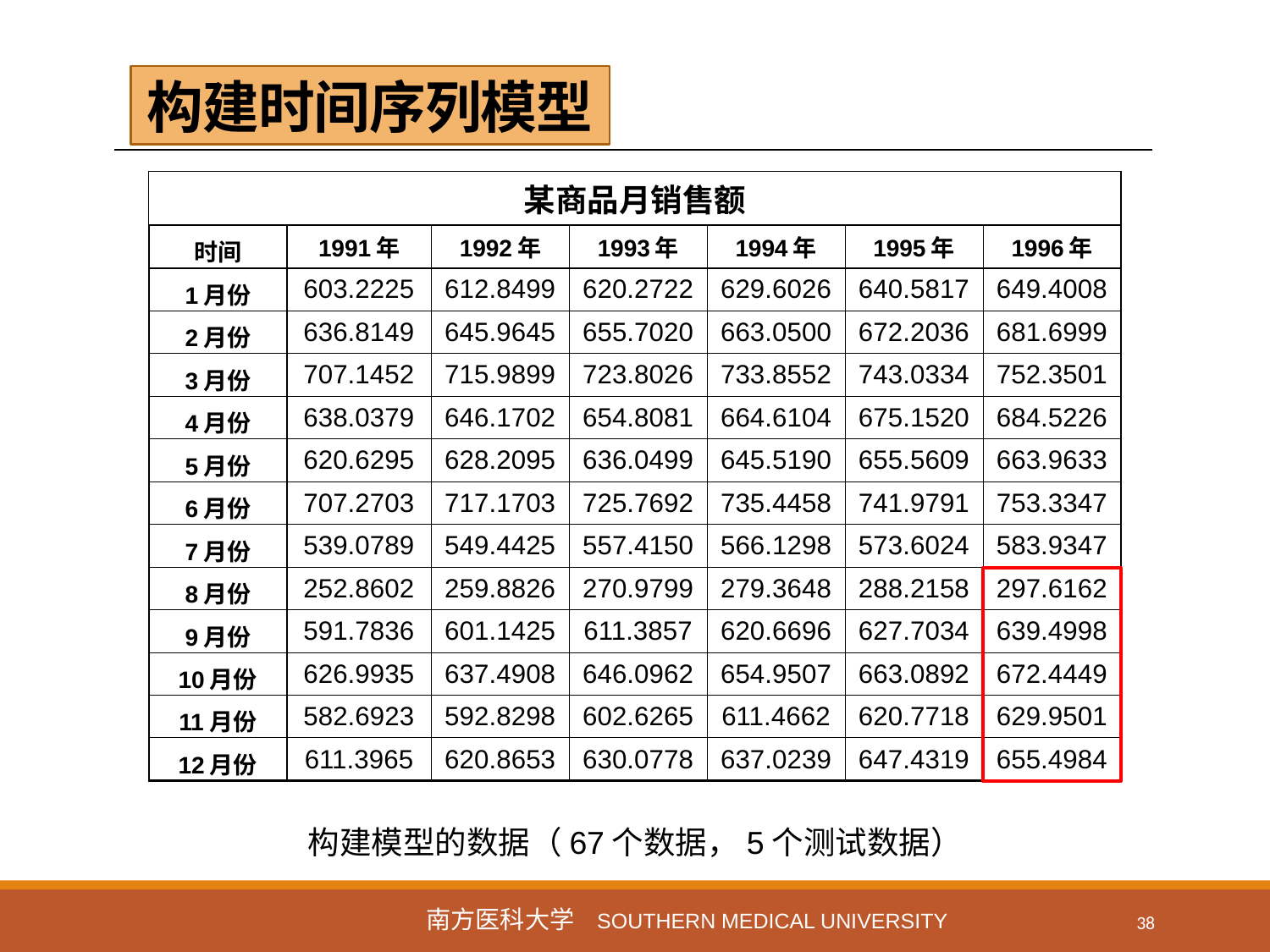

构建时间序列模型
| 某商品月销售额 |  |  |  |  |  |  |
| --- | --- | --- | --- | --- | --- | --- |
| 时间 | 1991年 | 1992年 | 1993年 | 1994年 | 1995年 | 1996年 |
| 1月份 | 603.2225 | 612.8499 | 620.2722 | 629.6026 | 640.5817 | 649.4008 |
| 2月份 | 636.8149 | 645.9645 | 655.7020 | 663.0500 | 672.2036 | 681.6999 |
| 3月份 | 707.1452 | 715.9899 | 723.8026 | 733.8552 | 743.0334 | 752.3501 |
| 4月份 | 638.0379 | 646.1702 | 654.8081 | 664.6104 | 675.1520 | 684.5226 |
| 5月份 | 620.6295 | 628.2095 | 636.0499 | 645.5190 | 655.5609 | 663.9633 |
| 6月份 | 707.2703 | 717.1703 | 725.7692 | 735.4458 | 741.9791 | 753.3347 |
| 7月份 | 539.0789 | 549.4425 | 557.4150 | 566.1298 | 573.6024 | 583.9347 |
| 8月份 | 252.8602 | 259.8826 | 270.9799 | 279.3648 | 288.2158 | 297.6162 |
| 9月份 | 591.7836 | 601.1425 | 611.3857 | 620.6696 | 627.7034 | 639.4998 |
| 10月份 | 626.9935 | 637.4908 | 646.0962 | 654.9507 | 663.0892 | 672.4449 |
| 11月份 | 582.6923 | 592.8298 | 602.6265 | 611.4662 | 620.7718 | 629.9501 |
| 12月份 | 611.3965 | 620.8653 | 630.0778 | 637.0239 | 647.4319 | 655.4984 |

构建模型的数据（67个数据，5个测试数据）
38